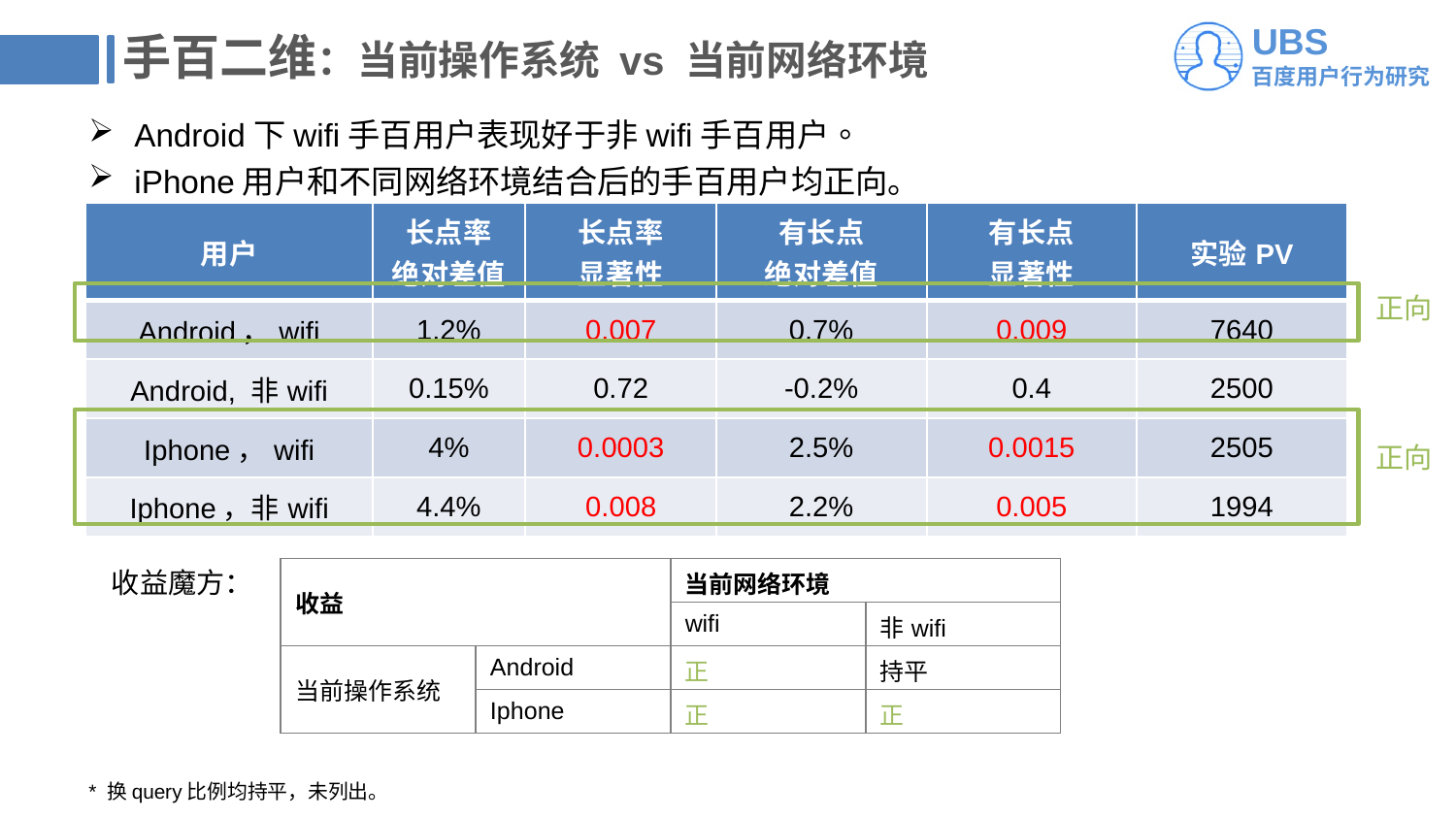

# 手百二维：当前操作系统 vs 当前网络环境

Android下wifi手百用户表现好于非wifi手百用户。
iPhone用户和不同网络环境结合后的手百用户均正向。
| 用户 | 长点率 绝对差值 | 长点率 显著性 | 有长点 绝对差值 | 有长点 显著性 | 实验PV |
| --- | --- | --- | --- | --- | --- |
| Android，wifi | 1.2% | 0.007 | 0.7% | 0.009 | 7640 |
| Android, 非wifi | 0.15% | 0.72 | -0.2% | 0.4 | 2500 |
| Iphone，wifi | 4% | 0.0003 | 2.5% | 0.0015 | 2505 |
| Iphone，非wifi | 4.4% | 0.008 | 2.2% | 0.005 | 1994 |

正向

正向
收益魔方：
| 收益 |  | 当前网络环境 |  |
| --- | --- | --- | --- |
|  |  | wifi | 非wifi |
| 当前操作系统 | Android | 正 | 持平 |
|  | Iphone | 正 | 正 |
* 换query比例均持平，未列出。